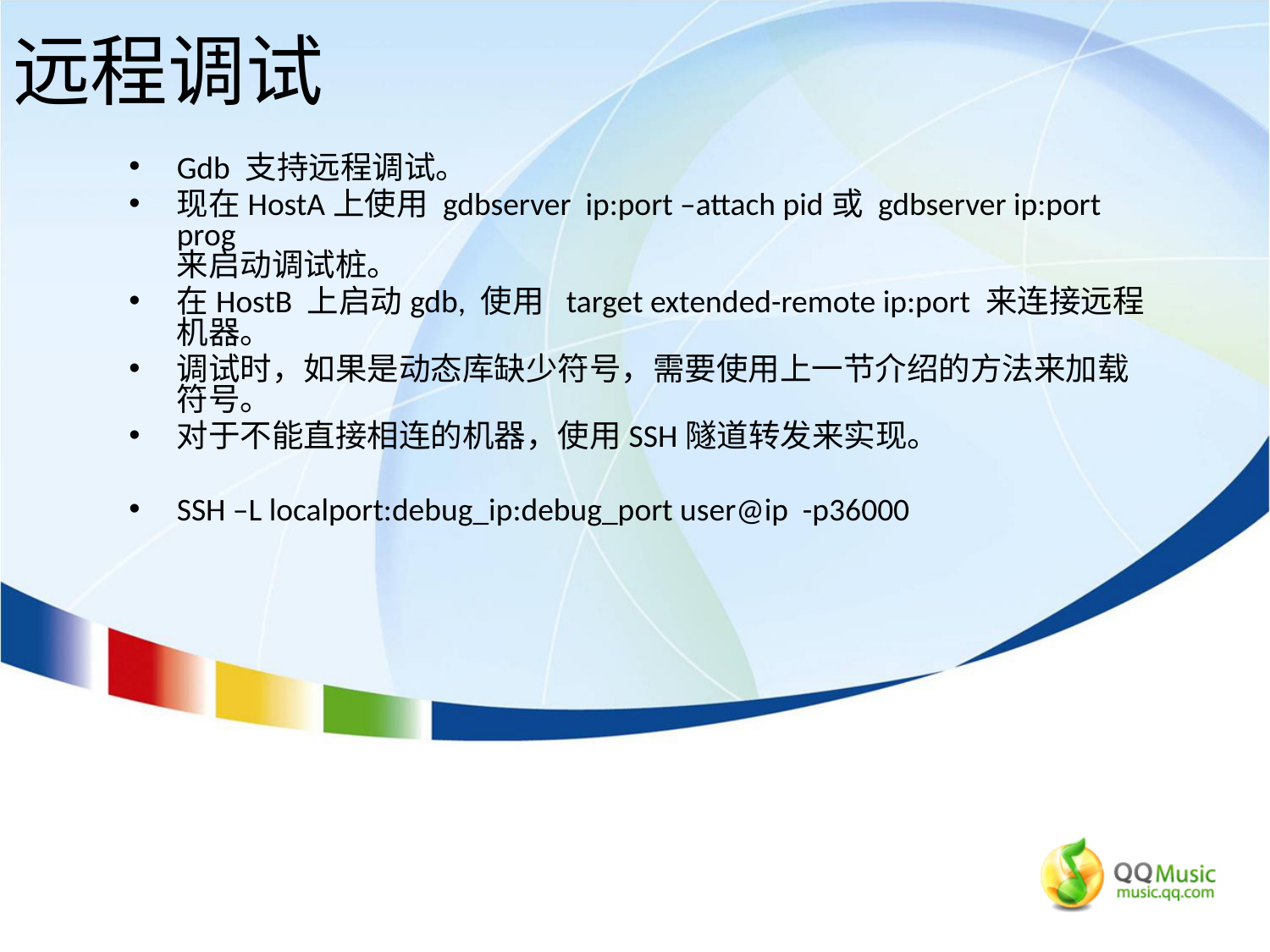

远程调试
Gdb 支持远程调试。
现在HostA上使用 gdbserver  ip:port –attach pid或 gdbserver ip:port  prog
来启动调试桩。
在HostB 上启动gdb, 使用  target extended-remote ip:port 来连接远程机器。
调试时，如果是动态库缺少符号，需要使用上一节介绍的方法来加载符号。
对于不能直接相连的机器，使用SSH隧道转发来实现。

SSH –L localport:debug_ip:debug_port user@ip  -p36000